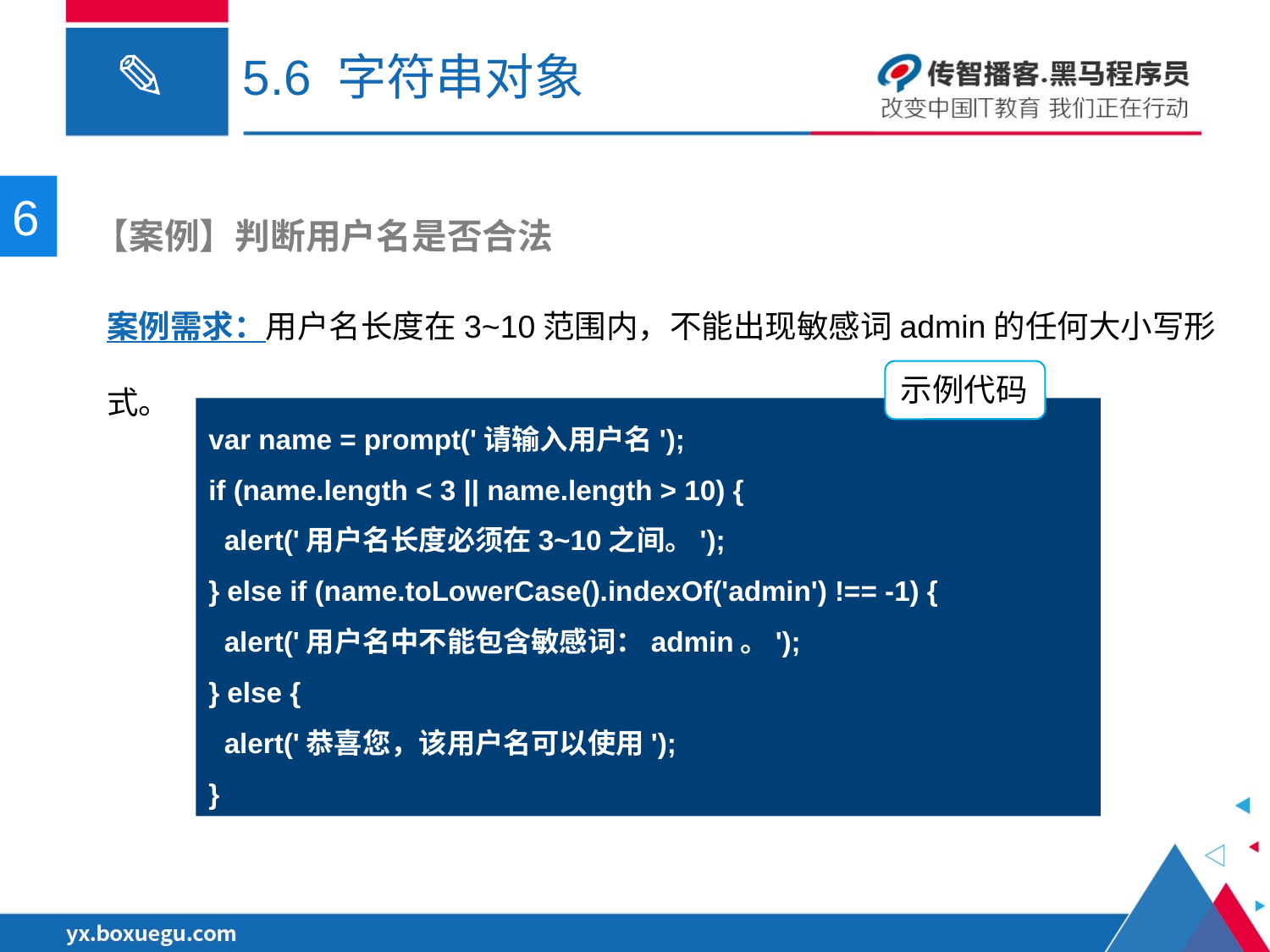

# 5.6 字符串对象

6
  【案例】判断用户名是否合法
案例需求：用户名长度在3~10范围内，不能出现敏感词admin的任何大小写形式。
示例代码
var name = prompt('请输入用户名');
if (name.length < 3 || name.length > 10) {
  alert('用户名长度必须在3~10之间。');
} else if (name.toLowerCase().indexOf('admin') !== -1) {
  alert('用户名中不能包含敏感词：admin。');
} else {
  alert('恭喜您，该用户名可以使用');
}